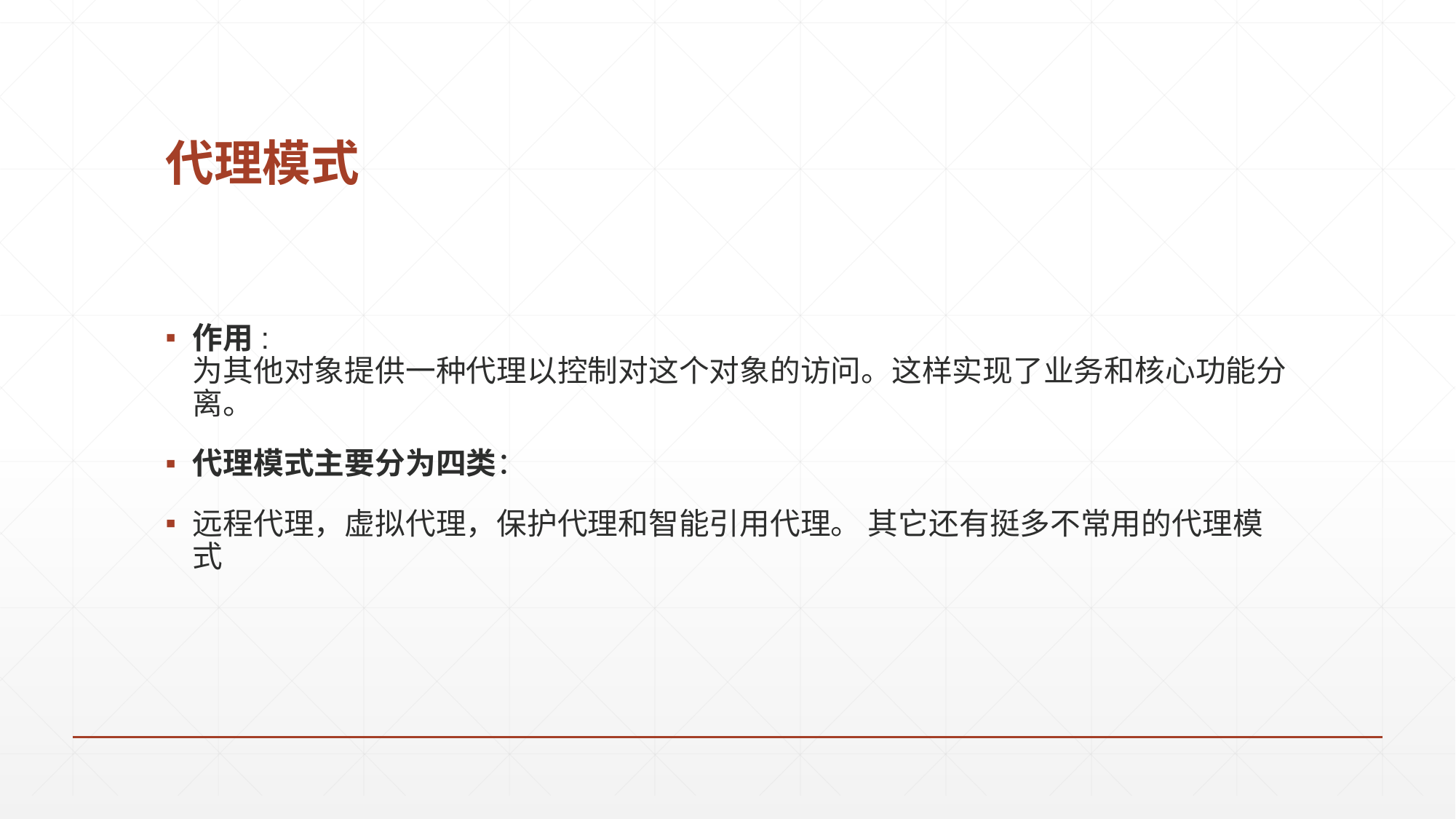

# 代理模式
作用:
为其他对象提供一种代理以控制对这个对象的访问。这样实现了业务和核心功能分离。
代理模式主要分为四类：
远程代理，虚拟代理，保护代理和智能引用代理。 其它还有挺多不常用的代理模式